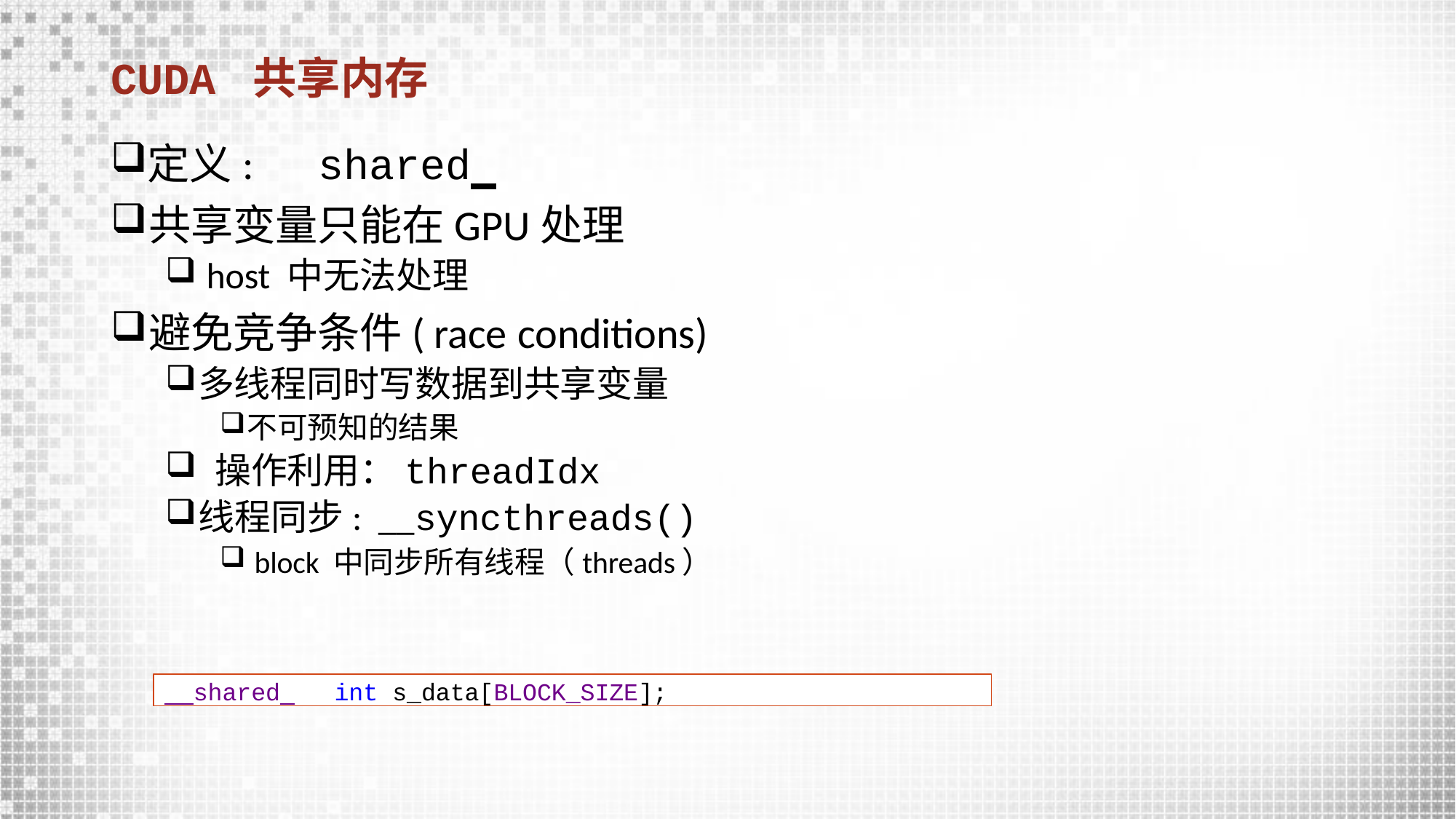

# CUDA 共享内存
定义:	shared
共享变量只能在GPU处理
 host 中无法处理
避免竞争条件( race conditions)
多线程同时写数据到共享变量
不可预知的结果
 操作利用：threadIdx
线程同步:  __syncthreads()
 block 中同步所有线程（threads）
  shared 	int s_data[BLOCK_SIZE];